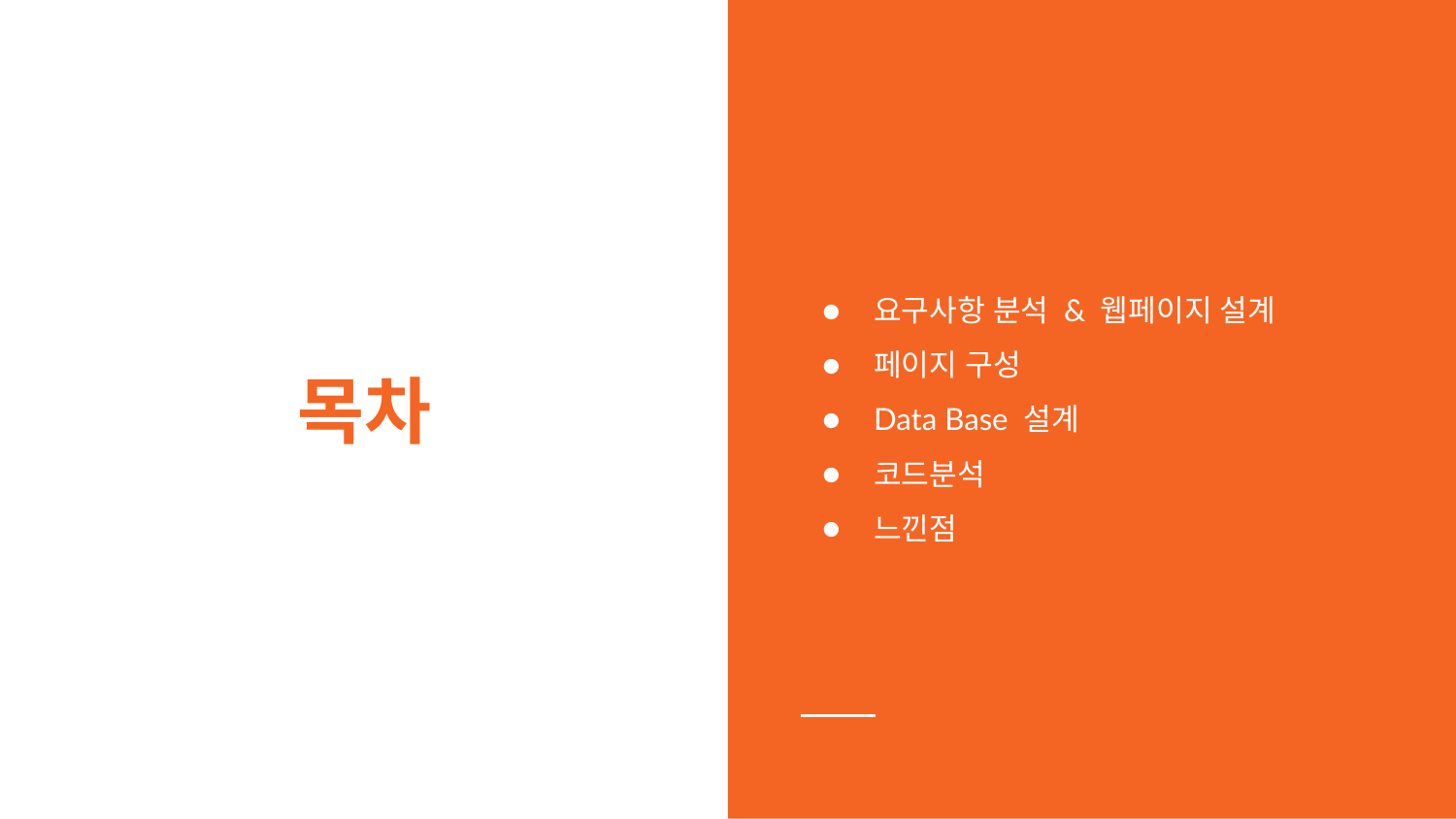

요구사항 분석 & 웹페이지 설계
페이지 구성
Data Base 설계
코드분석
느낀점
# 목차